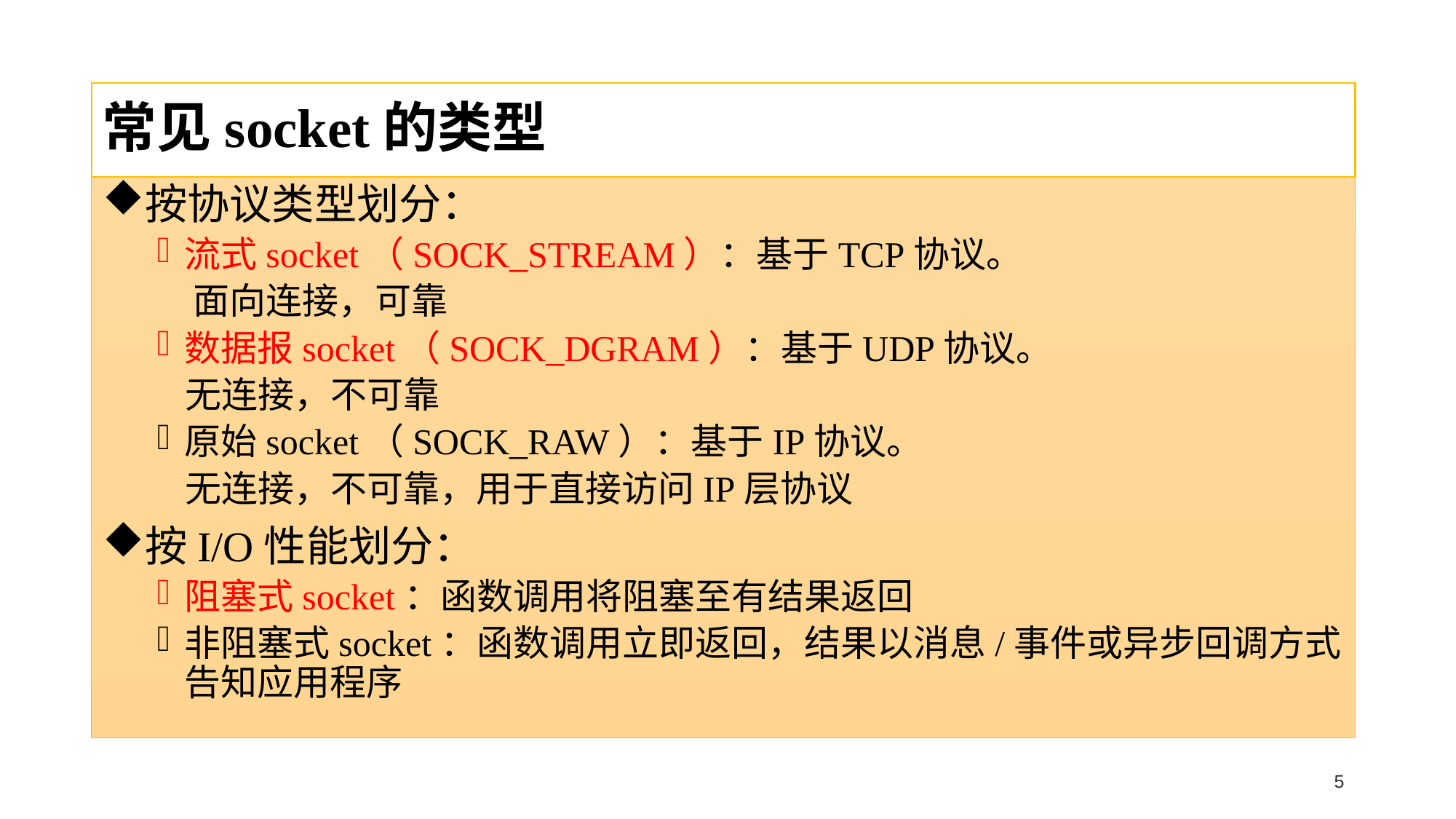

# 常见socket的类型
按协议类型划分：
流式socket（SOCK_STREAM）：基于TCP协议。
      面向连接，可靠
数据报socket（SOCK_DGRAM）：基于UDP协议。
     无连接，不可靠
原始socket（SOCK_RAW）：基于IP协议。
     无连接，不可靠，用于直接访问IP层协议
按I/O性能划分：
阻塞式socket：函数调用将阻塞至有结果返回
非阻塞式socket：函数调用立即返回，结果以消息/事件或异步回调方式告知应用程序
5